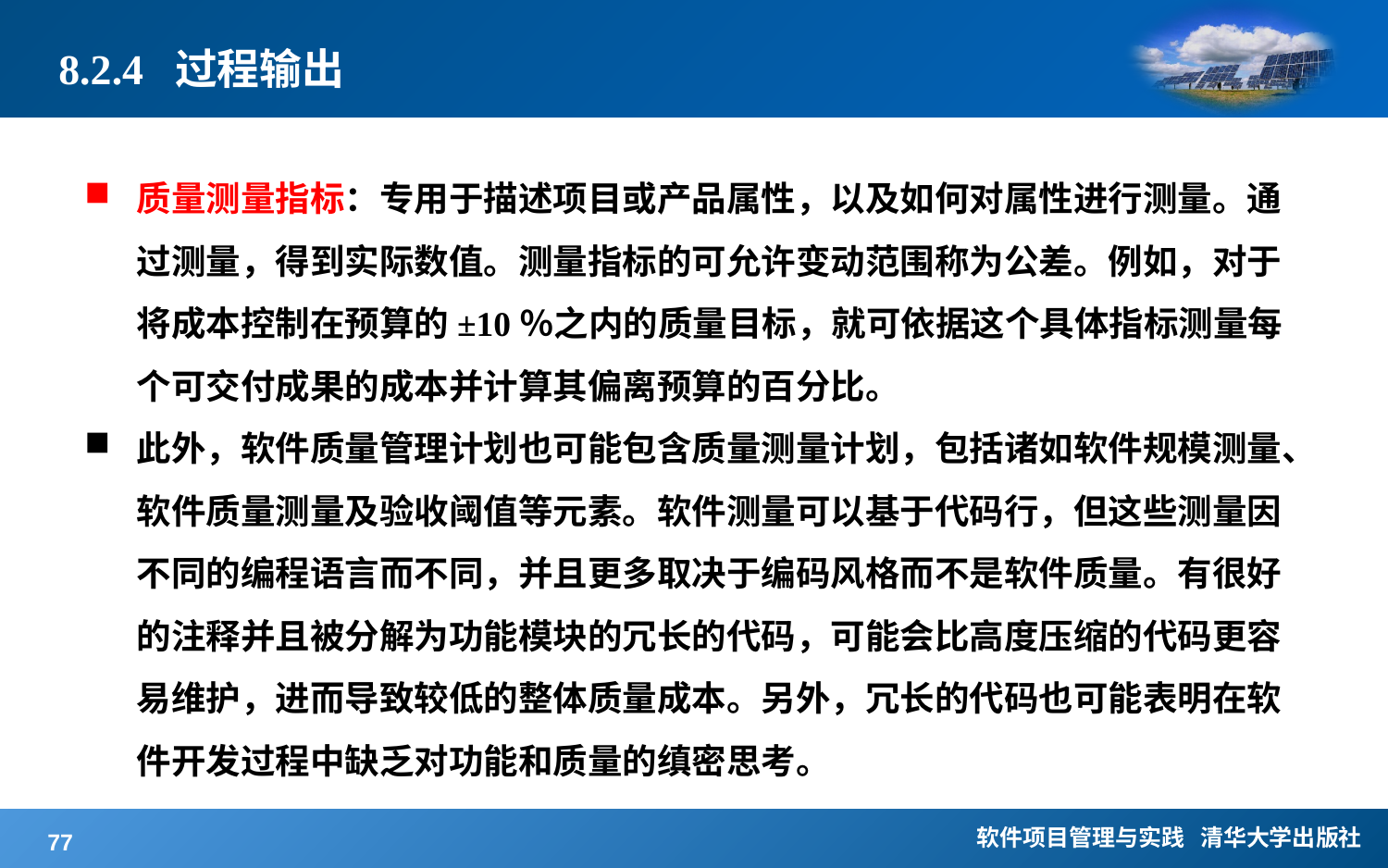

# 8.2.4  过程输出
质量测量指标：专用于描述项目或产品属性，以及如何对属性进行测量。通过测量，得到实际数值。测量指标的可允许变动范围称为公差。例如，对于将成本控制在预算的±10％之内的质量目标，就可依据这个具体指标测量每个可交付成果的成本并计算其偏离预算的百分比。
此外，软件质量管理计划也可能包含质量测量计划，包括诸如软件规模测量、软件质量测量及验收阈值等元素。软件测量可以基于代码行，但这些测量因不同的编程语言而不同，并且更多取决于编码风格而不是软件质量。有很好的注释并且被分解为功能模块的冗长的代码，可能会比高度压缩的代码更容易维护，进而导致较低的整体质量成本。另外，冗长的代码也可能表明在软件开发过程中缺乏对功能和质量的缜密思考。